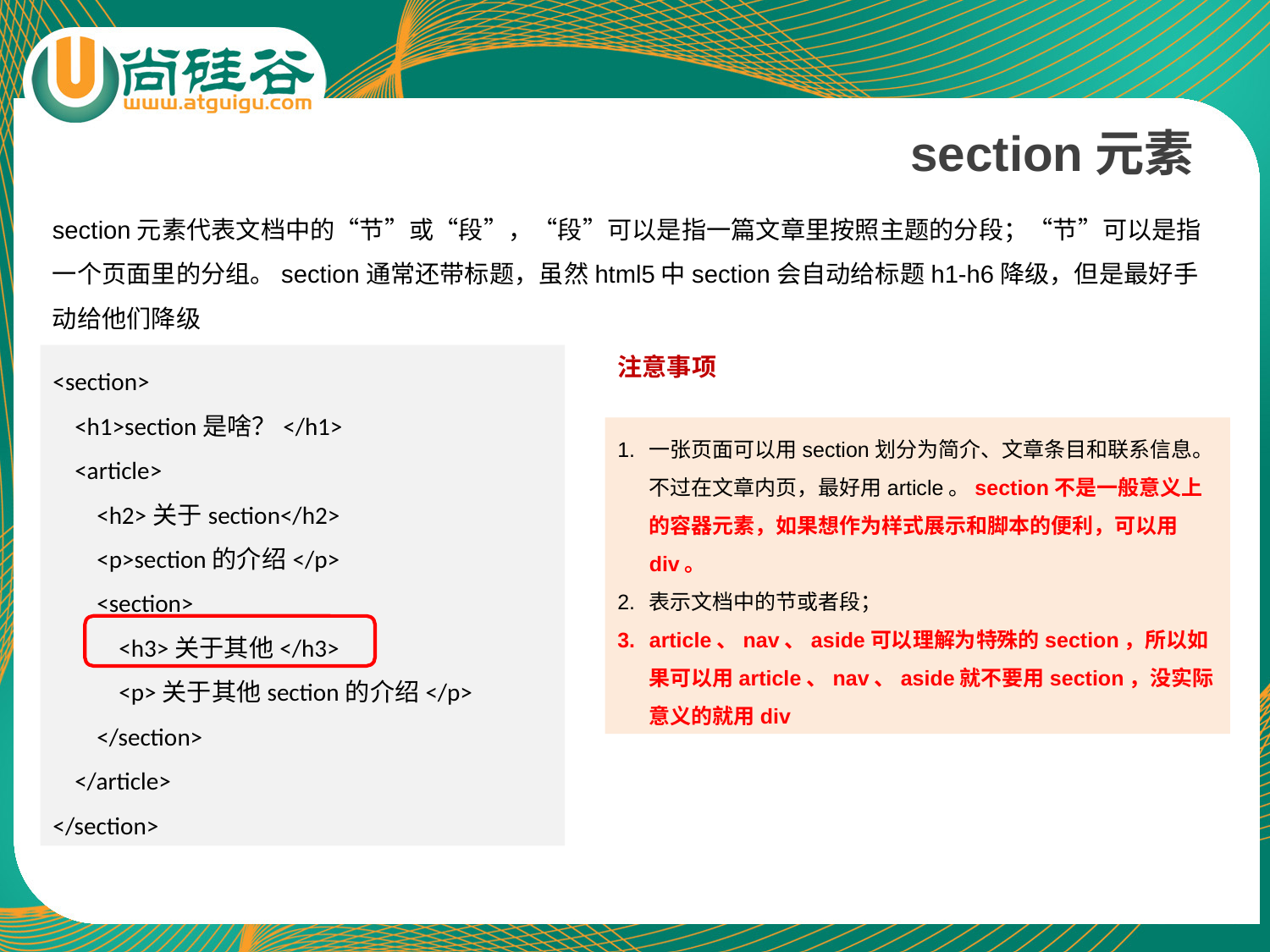

section元素
section元素代表文档中的“节”或“段”，“段”可以是指一篇文章里按照主题的分段；“节”可以是指一个页面里的分组。section通常还带标题，虽然html5中section会自动给标题h1-h6降级，但是最好手动给他们降级
<section>
    <h1>section是啥？</h1>
    <article>
        <h2>关于section</h2>
        <p>section的介绍</p>
        <section>
            <h3>关于其他</h3>
            <p>关于其他section的介绍</p>
        </section>
    </article>
</section>
注意事项
一张页面可以用section划分为简介、文章条目和联系信息。不过在文章内页，最好用article。section不是一般意义上的容器元素，如果想作为样式展示和脚本的便利，可以用div。
表示文档中的节或者段；
article、nav、aside可以理解为特殊的section，所以如果可以用article、nav、aside就不要用section，没实际意义的就用div